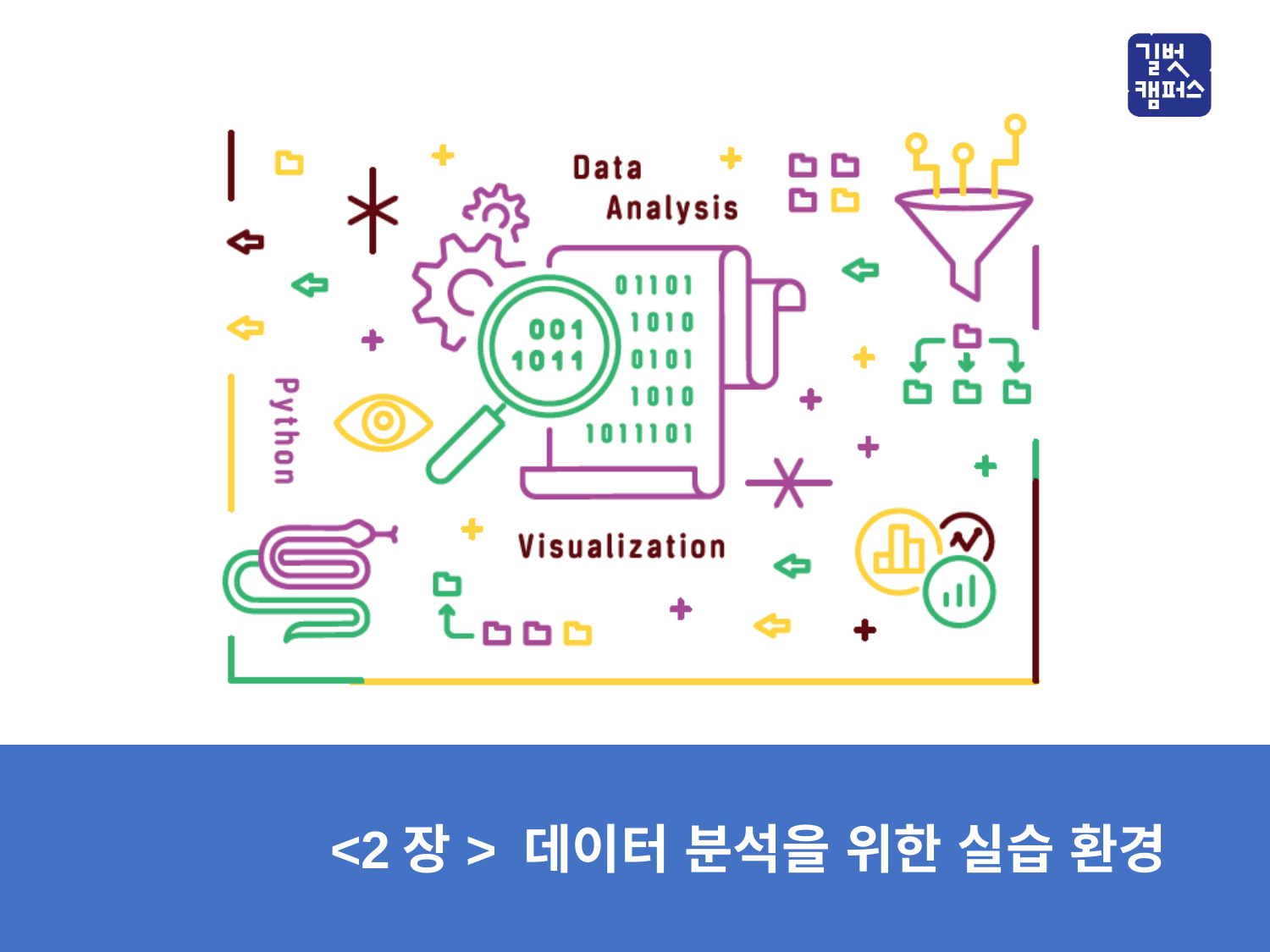

<2장> 데이터 분석을 위한 실습 환경
<1장> 전기의 기본 개념과 팅커캐드